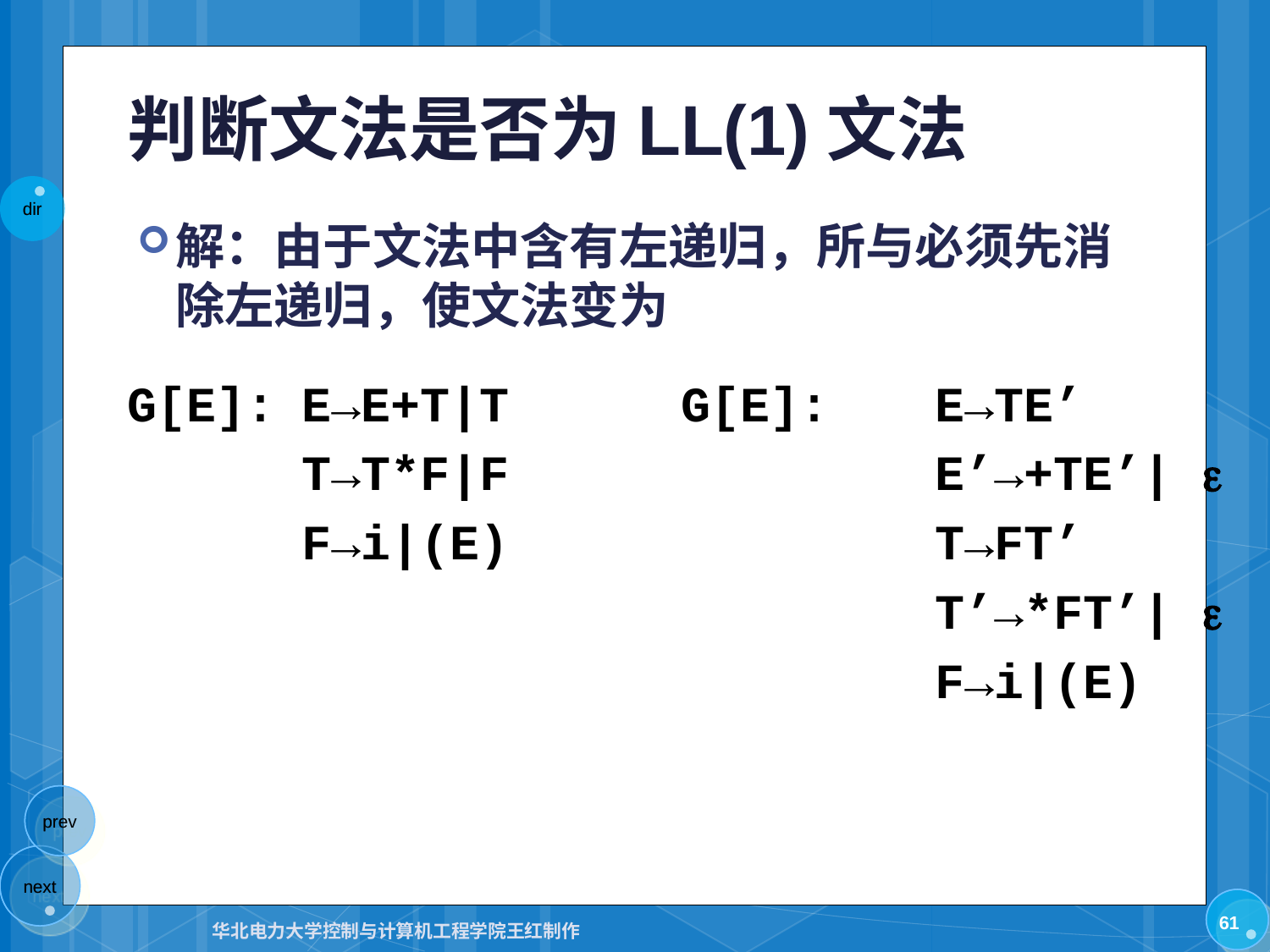

# 判断文法是否为LL(1)文法
解：由于文法中含有左递归，所与必须先消除左递归，使文法变为
G[E]:	E→E+T|T
		T→T*F|F
		F→i|(E)
G[E]:	E→TE’
		E’→+TE’| ε
     	T→FT’
     	T’→*FT’| ε
     	F→i|(E)
61
华北电力大学控制与计算机工程学院王红制作